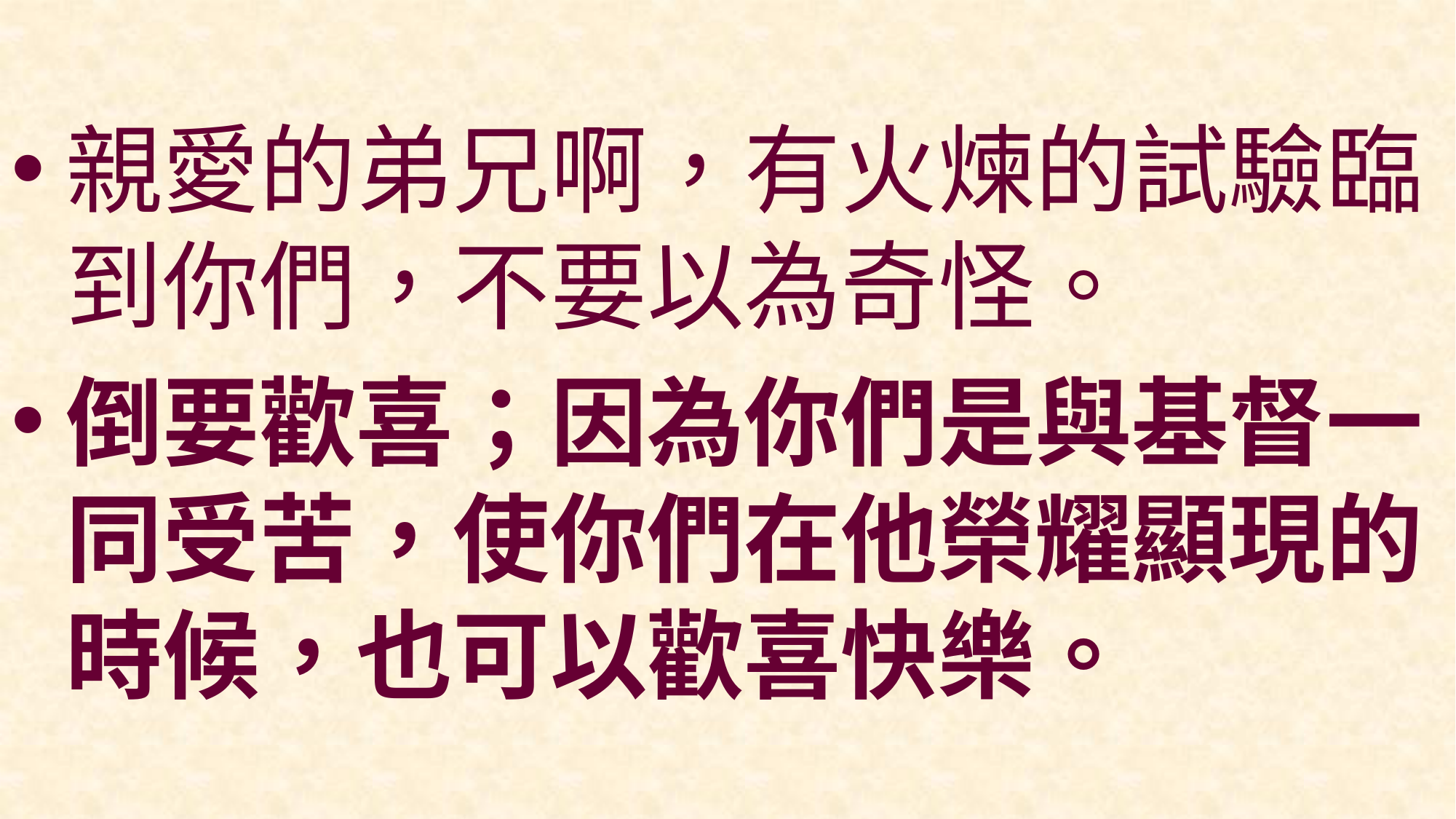

親愛的弟兄啊，有火煉的試驗臨到你們，不要以為奇怪。
倒要歡喜；因為你們是與基督一同受苦，使你們在他榮耀顯現的時候，也可以歡喜快樂。